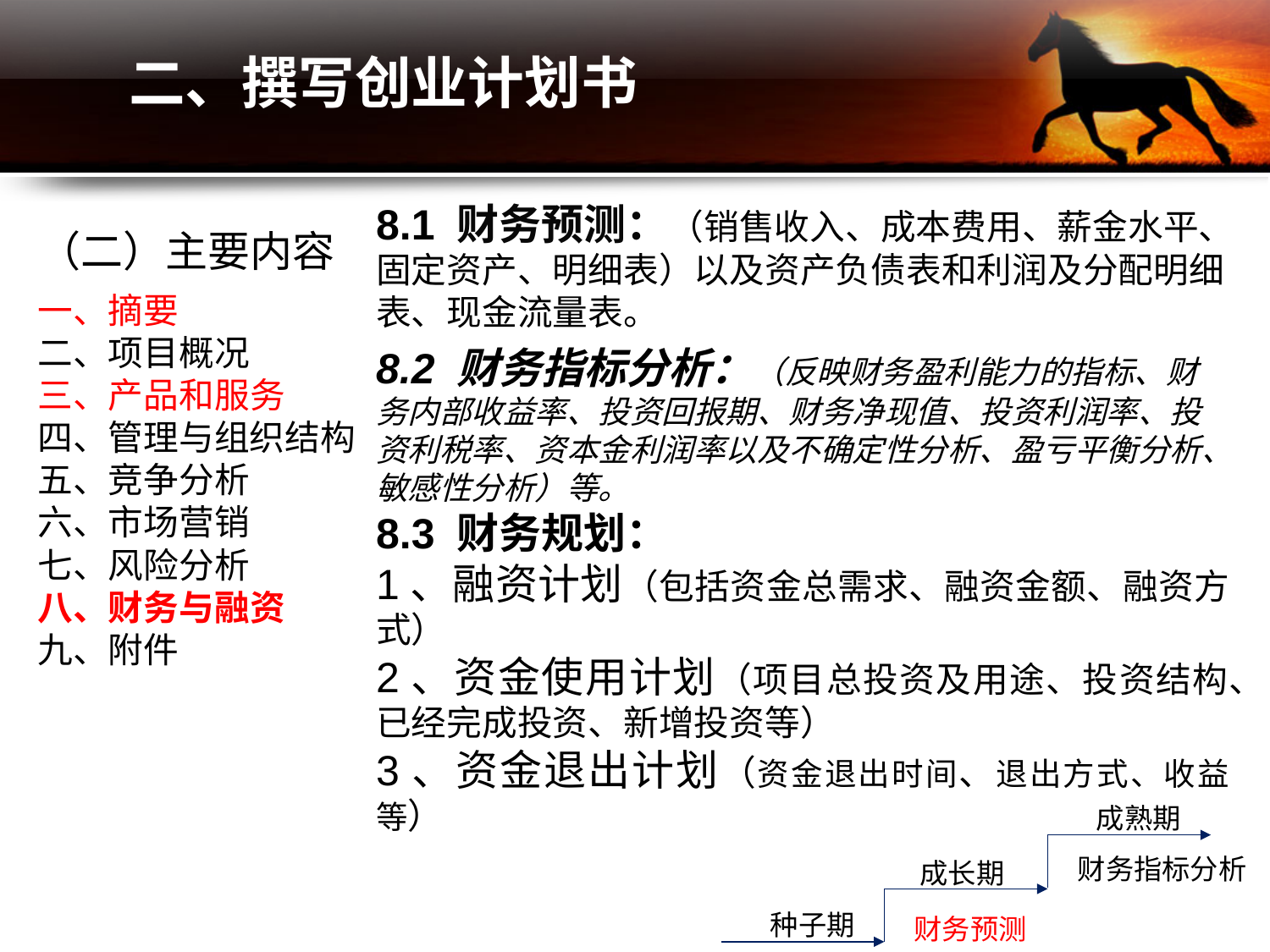

二、撰写创业计划书
8.1 财务预测：（销售收入、成本费用、薪金水平、固定资产、明细表）以及资产负债表和利润及分配明细表、现金流量表。
8.2 财务指标分析：（反映财务盈利能力的指标、财务内部收益率、投资回报期、财务净现值、投资利润率、投资利税率、资本金利润率以及不确定性分析、盈亏平衡分析、敏感性分析）等。
8.3 财务规划：
1、融资计划（包括资金总需求、融资金额、融资方式）
2、资金使用计划（项目总投资及用途、投资结构、已经完成投资、新增投资等）
3、资金退出计划（资金退出时间、退出方式、收益等）
（二）主要内容
一、摘要
二、项目概况
三、产品和服务
四、管理与组织结构
五、竞争分析
六、市场营销
七、风险分析
八、财务与融资
九、附件
成熟期
财务指标分析
成长期
种子期
财务预测